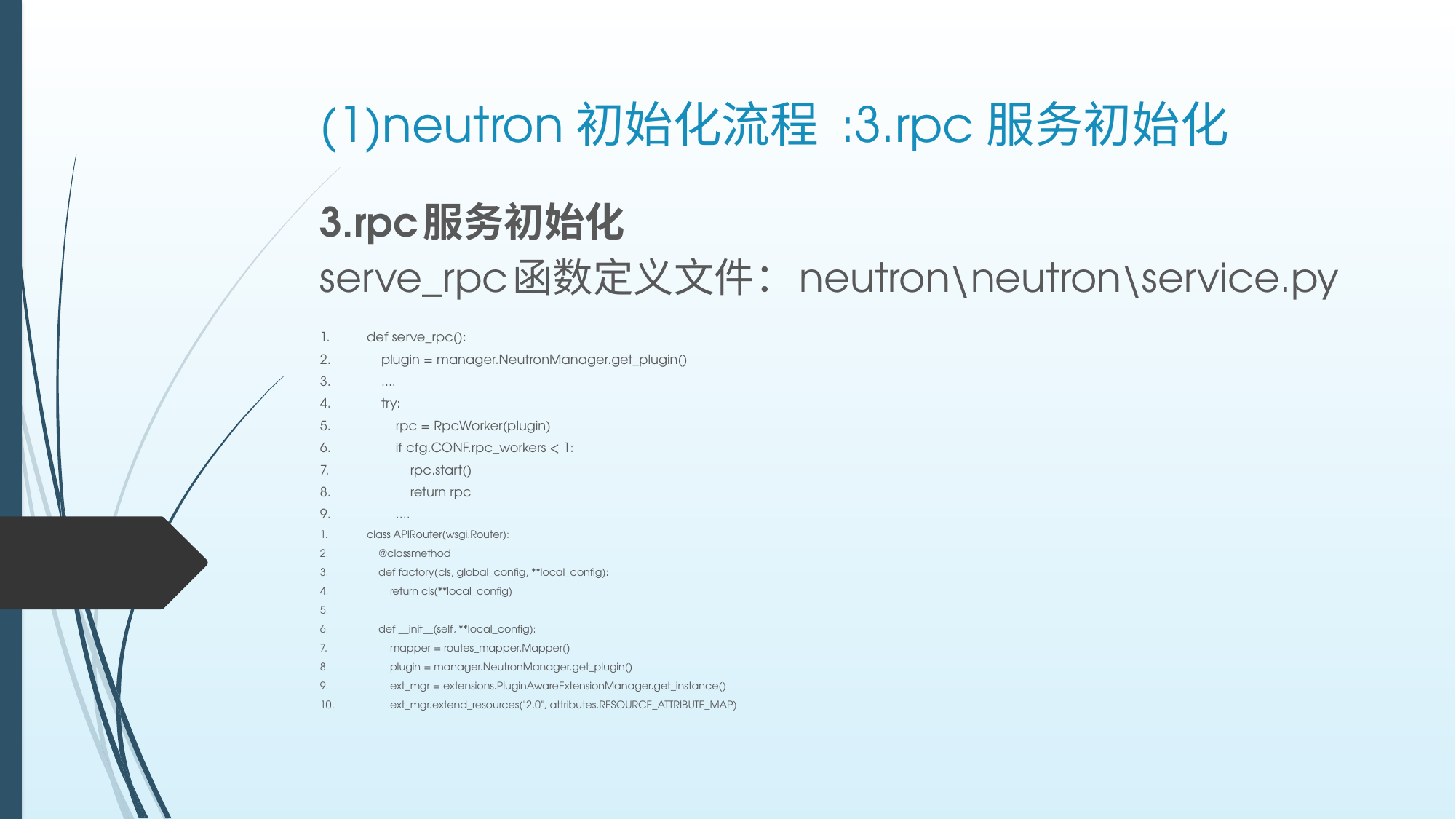

# (1)neutron初始化流程 :3.rpc服务初始化
3.rpc服务初始化
serve_rpc函数定义文件：neutron\neutron\service.py

1.	def serve_rpc():
2.	    plugin = manager.NeutronManager.get_plugin()
3.	    ....
4.	    try:
5.	        rpc = RpcWorker(plugin)
6.	        if cfg.CONF.rpc_workers < 1:
7.	            rpc.start()
8.	            return rpc
9.	        ....
1.	class APIRouter(wsgi.Router):
2.	    @classmethod
3.	    def factory(cls, global_config, **local_config):
4.	        return cls(**local_config)
5.
6.	    def __init__(self, **local_config):
7.	        mapper = routes_mapper.Mapper()
8.	        plugin = manager.NeutronManager.get_plugin()
9.	        ext_mgr = extensions.PluginAwareExtensionManager.get_instance()
10.	        ext_mgr.extend_resources("2.0", attributes.RESOURCE_ATTRIBUTE_MAP)